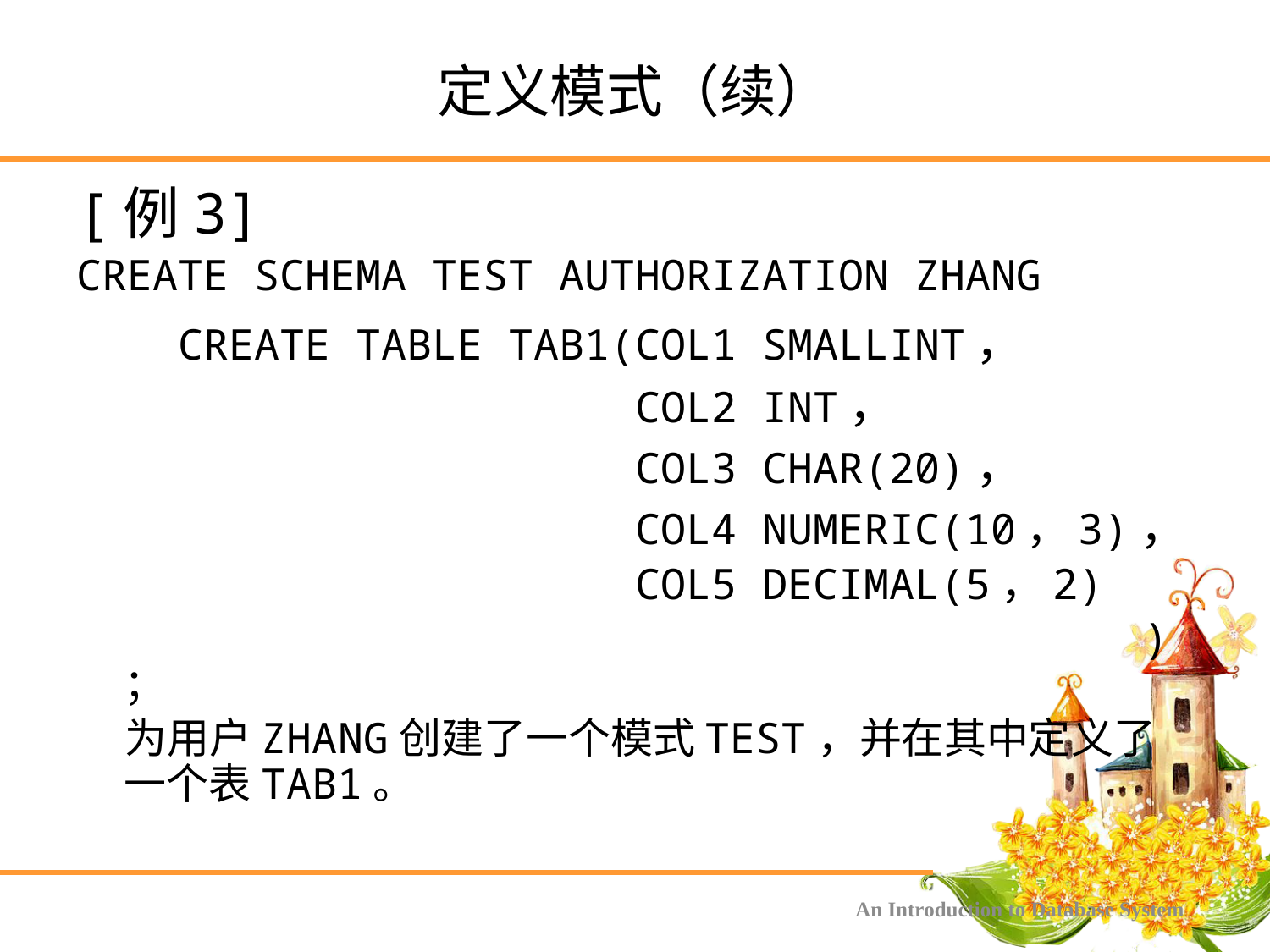

# 定义模式（续）
[例3]
CREATE SCHEMA TEST AUTHORIZATION ZHANG
    CREATE TABLE TAB1(COL1 SMALLINT，
                      COL2 INT，
                      COL3 CHAR(20)，
                      COL4 NUMERIC(10，3)，
                      COL5 DECIMAL(5，2)
                                          )；
    为用户ZHANG创建了一个模式TEST，并在其中定义了一个表TAB1。
An Introduction to Database System